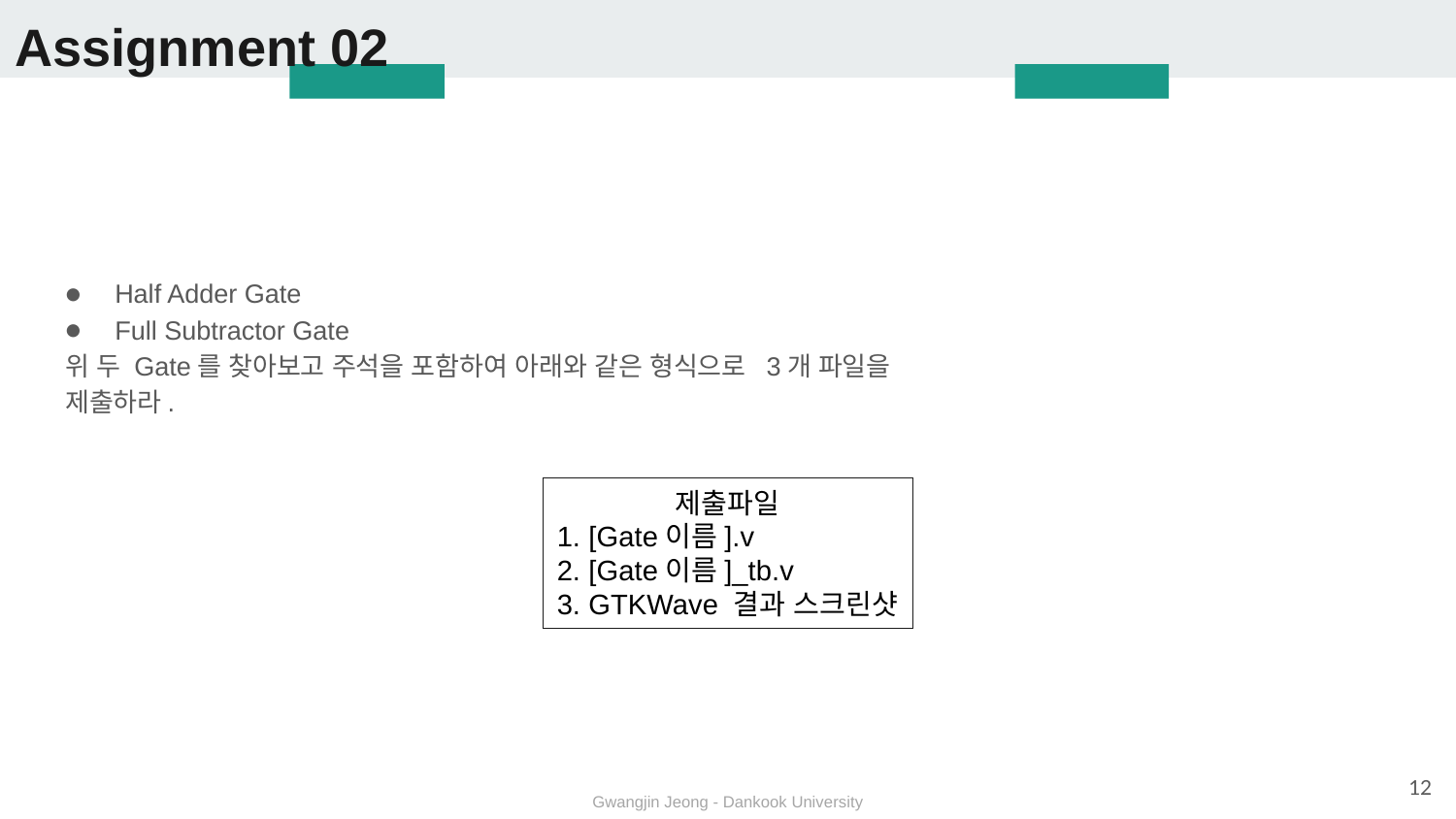

# Assignment 02
Half Adder Gate
Full Subtractor Gate
위 두 Gate를 찾아보고 주석을 포함하여 아래와 같은 형식으로  3개 파일을 제출하라.
제출파일
1. [Gate이름].v
2. [Gate이름]_tb.v
3. GTKWave 결과 스크린샷
12

Gwangjin Jeong - Dankook University